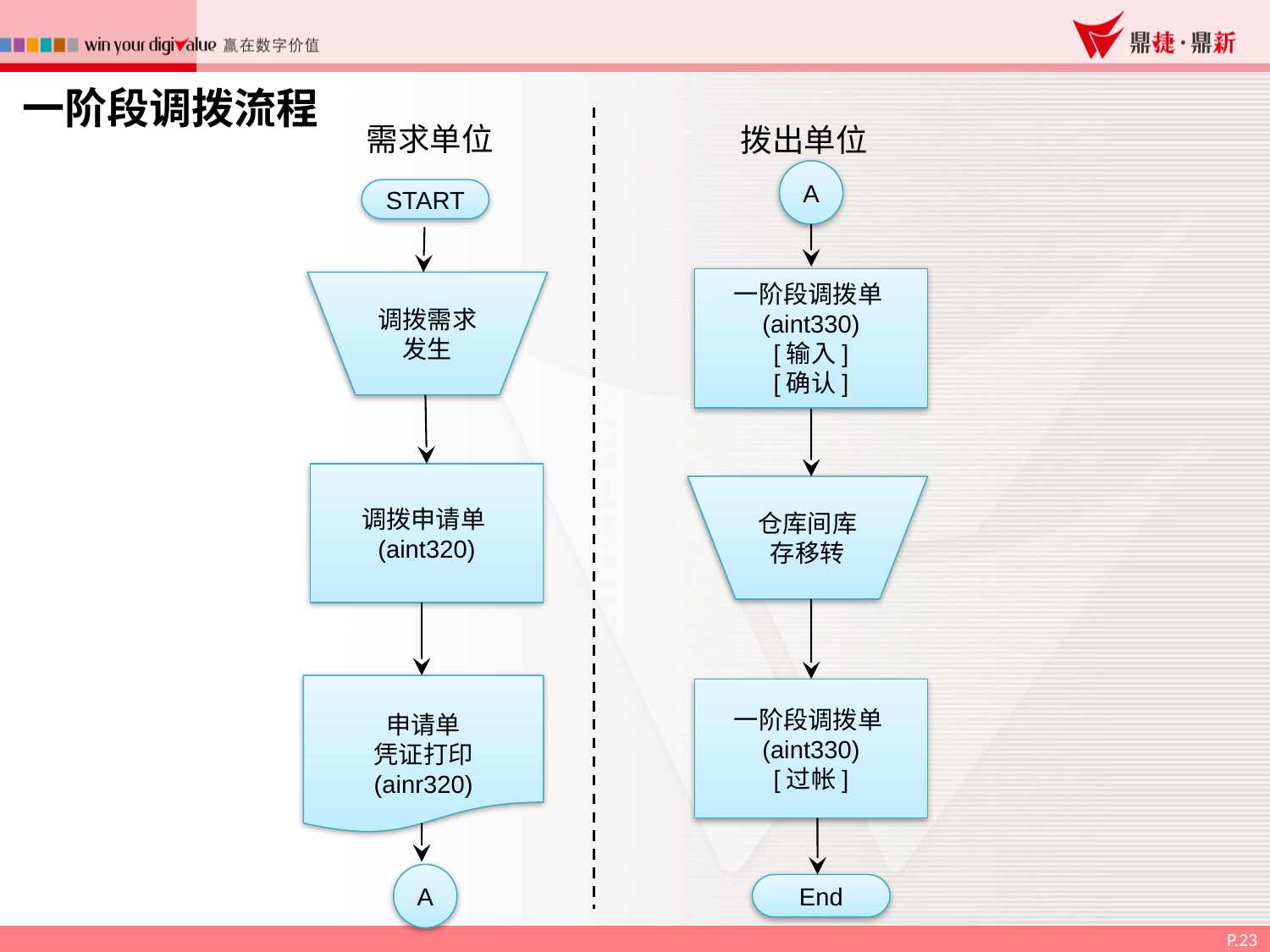

一阶段调拨流程
需求单位
拨出单位
A
START

一阶段调拨单(aint330)
[输入]
[确认]
调拨需求发生

调拨申请单(aint320)
仓库间库存移转

申请单
凭证打印
(ainr320)
一阶段调拨单(aint330)
[过帐]

A
End